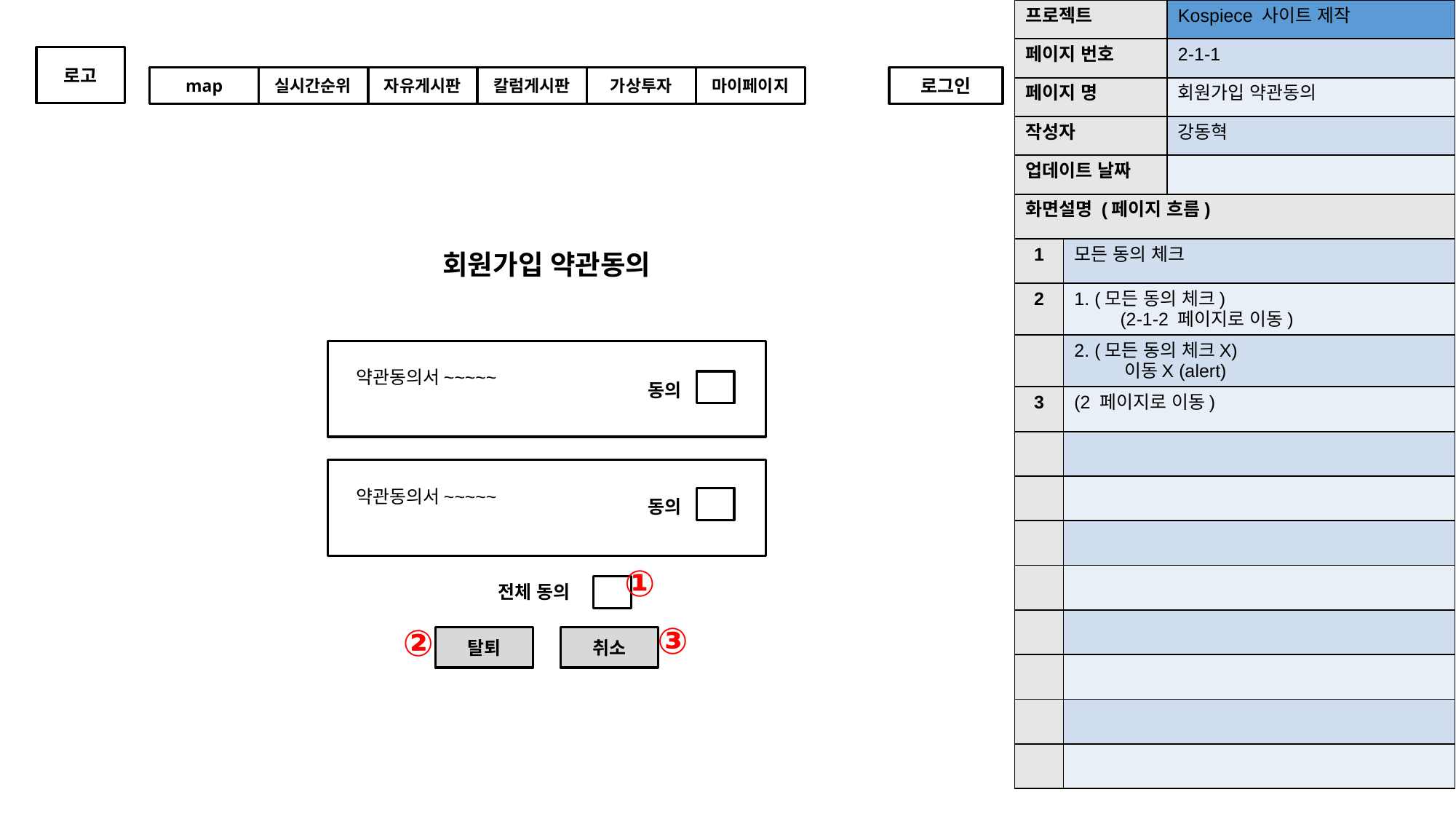

| 프로젝트 | Kospiece 사이트 제작 |
| --- | --- |
| 페이지 번호 | 2-1-1 |
| 페이지 명 | 회원가입 약관동의 |
| 작성자 | 강동혁 |
| 업데이트 날짜 |  |
로고
map
실시간순위
자유게시판
칼럼게시판
가상투자
마이페이지
로그인
| 화면설명 (페이지 흐름) |  |
| --- | --- |
| 1 | 모든 동의 체크 |
| 2 | 1. (모든 동의 체크) (2-1-2 페이지로 이동) |
|  | 2. (모든 동의 체크X) 이동X (alert) |
| 3 | (2 페이지로 이동) |
|  |  |
|  |  |
|  |  |
|  |  |
|  |  |
|  |  |
|  |  |
|  |  |
회원가입 약관동의

약관동의서~~~~~
동의

약관동의서~~~~~
동의

①
전체 동의

③
②
탈퇴
취소